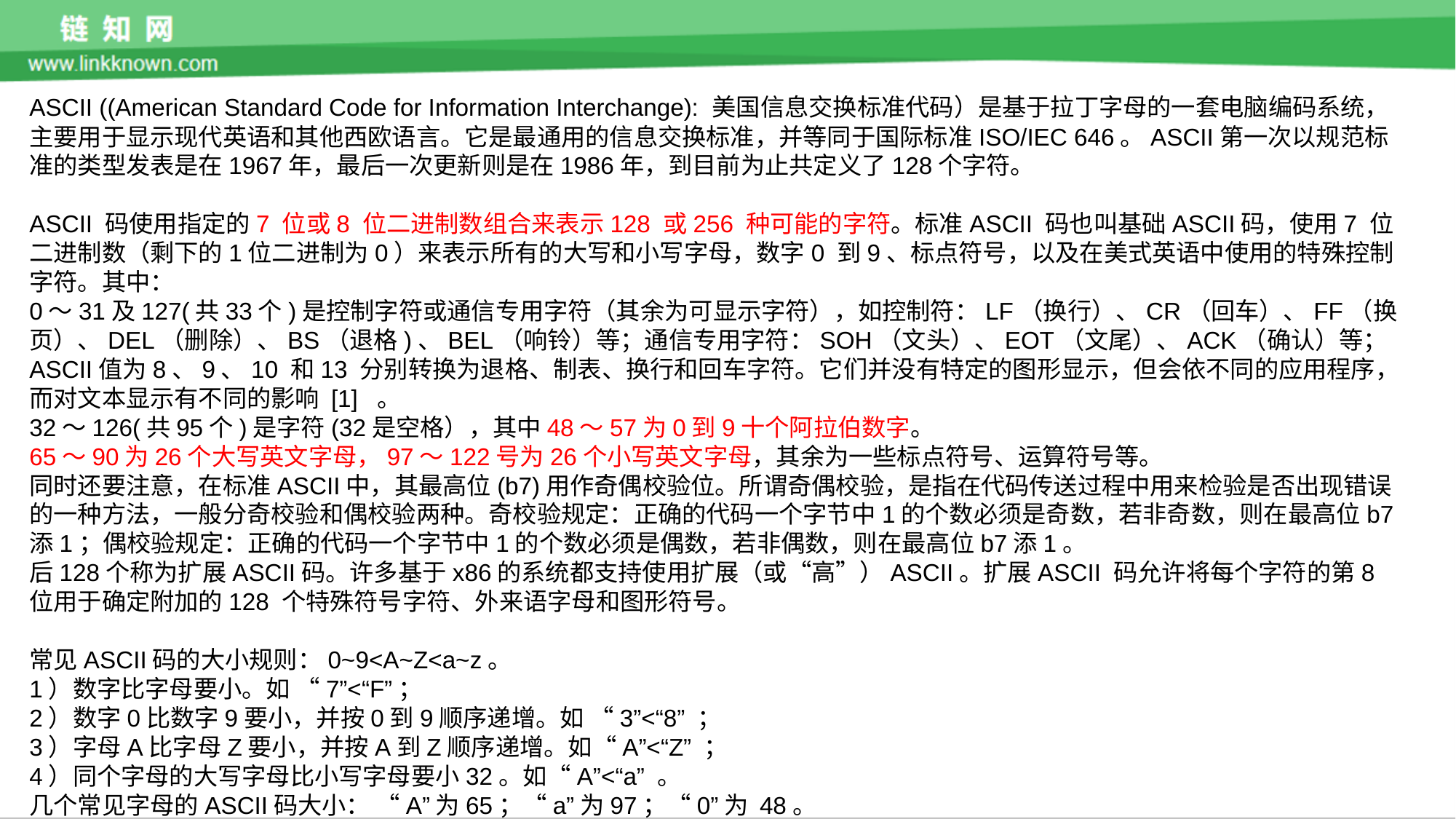

ASCII ((American Standard Code for Information Interchange): 美国信息交换标准代码）是基于拉丁字母的一套电脑编码系统，主要用于显示现代英语和其他西欧语言。它是最通用的信息交换标准，并等同于国际标准ISO/IEC 646。ASCII第一次以规范标准的类型发表是在1967年，最后一次更新则是在1986年，到目前为止共定义了128个字符。

ASCII 码使用指定的7 位或8 位二进制数组合来表示128 或256 种可能的字符。标准ASCII 码也叫基础ASCII码，使用7 位二进制数（剩下的1位二进制为0）来表示所有的大写和小写字母，数字0 到9、标点符号，以及在美式英语中使用的特殊控制字符。其中：
0～31及127(共33个)是控制字符或通信专用字符（其余为可显示字符），如控制符：LF（换行）、CR（回车）、FF（换页）、DEL（删除）、BS（退格)、BEL（响铃）等；通信专用字符：SOH（文头）、EOT（文尾）、ACK（确认）等；ASCII值为8、9、10 和13 分别转换为退格、制表、换行和回车字符。它们并没有特定的图形显示，但会依不同的应用程序，而对文本显示有不同的影响 [1]  。
32～126(共95个)是字符(32是空格），其中48～57为0到9十个阿拉伯数字。
65～90为26个大写英文字母，97～122号为26个小写英文字母，其余为一些标点符号、运算符号等。
同时还要注意，在标准ASCII中，其最高位(b7)用作奇偶校验位。所谓奇偶校验，是指在代码传送过程中用来检验是否出现错误的一种方法，一般分奇校验和偶校验两种。奇校验规定：正确的代码一个字节中1的个数必须是奇数，若非奇数，则在最高位b7添1；偶校验规定：正确的代码一个字节中1的个数必须是偶数，若非偶数，则在最高位b7添1。
后128个称为扩展ASCII码。许多基于x86的系统都支持使用扩展（或“高”）ASCII。扩展ASCII 码允许将每个字符的第8 位用于确定附加的128 个特殊符号字符、外来语字母和图形符号。

常见ASCII码的大小规则：0~9<A~Z<a~z。
1）数字比字母要小。如 “7”<“F”；
2）数字0比数字9要小，并按0到9顺序递增。如 “3”<“8” ；
3）字母A比字母Z要小，并按A到Z顺序递增。如“A”<“Z” ；
4）同个字母的大写字母比小写字母要小32。如“A”<“a” 。
几个常见字母的ASCII码大小： “A”为65；“a”为97；“0”为 48。